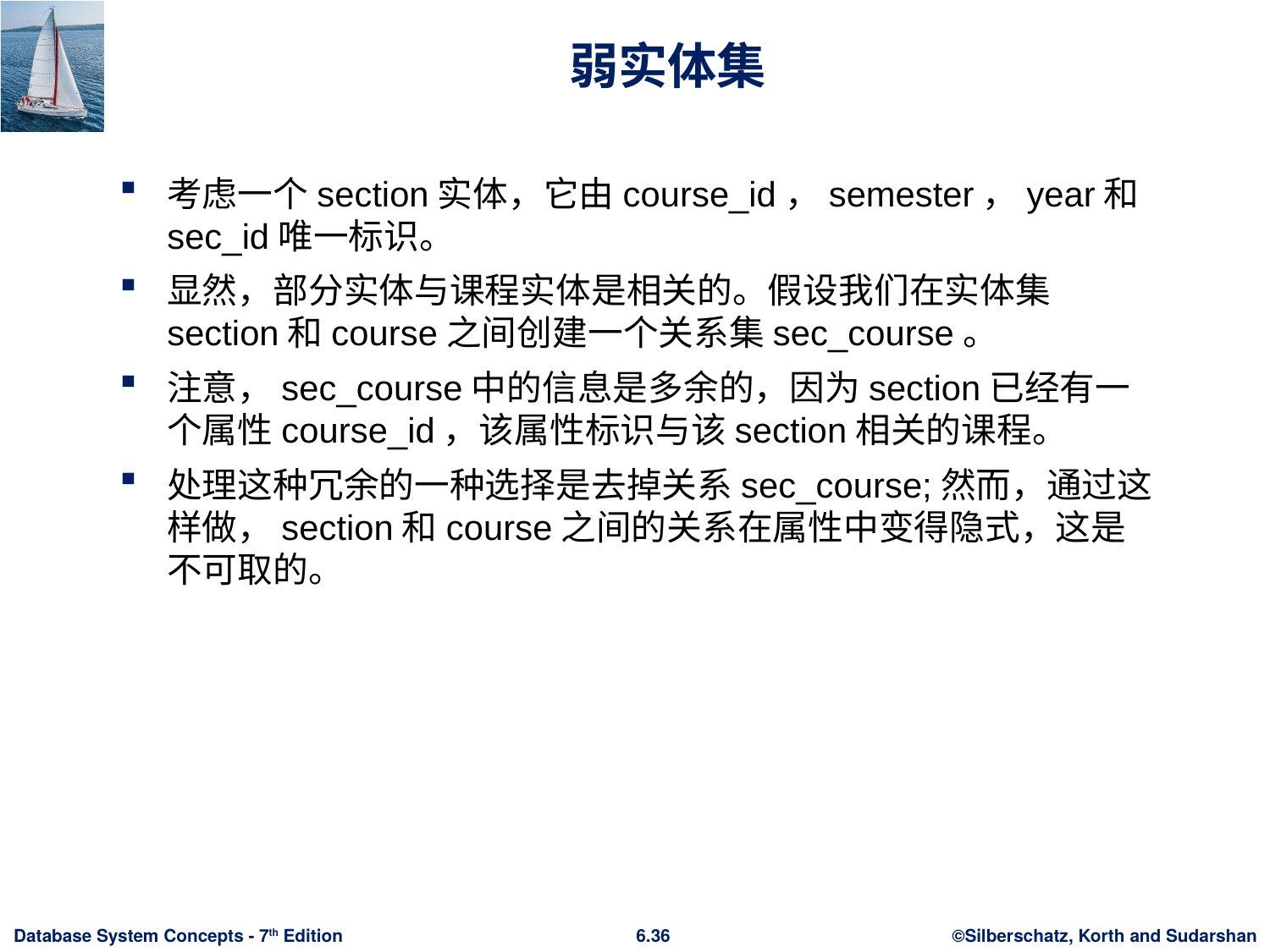

# 弱实体集
考虑一个section实体，它由course_id，semester，year和sec_id唯一标识。
显然，部分实体与课程实体是相关的。假设我们在实体集section和course之间创建一个关系集sec_course。
注意，sec_course中的信息是多余的，因为section已经有一个属性course_id，该属性标识与该section相关的课程。
处理这种冗余的一种选择是去掉关系sec_course;然而，通过这样做，section和course之间的关系在属性中变得隐式，这是不可取的。